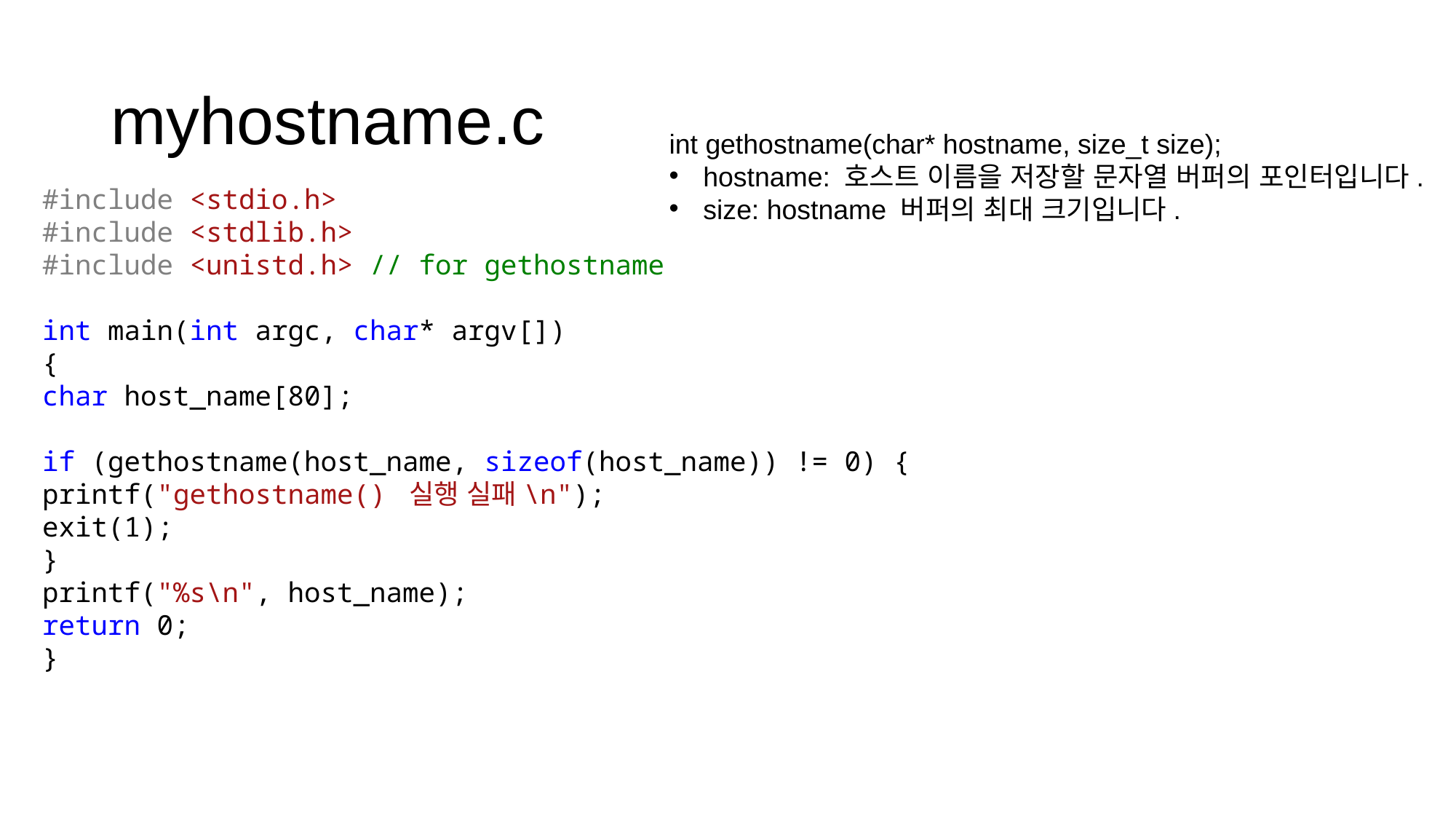

# myhostname.c
int gethostname(char* hostname, size_t size);
hostname: 호스트 이름을 저장할 문자열 버퍼의 포인터입니다.
size: hostname 버퍼의 최대 크기입니다.
#include <stdio.h>
#include <stdlib.h>
#include <unistd.h> // for gethostname

int main(int argc, char* argv[])
{
char host_name[80];

if (gethostname(host_name, sizeof(host_name)) != 0) {
printf("gethostname() 실행 실패\n");
exit(1);
}
printf("%s\n", host_name);
return 0;
}